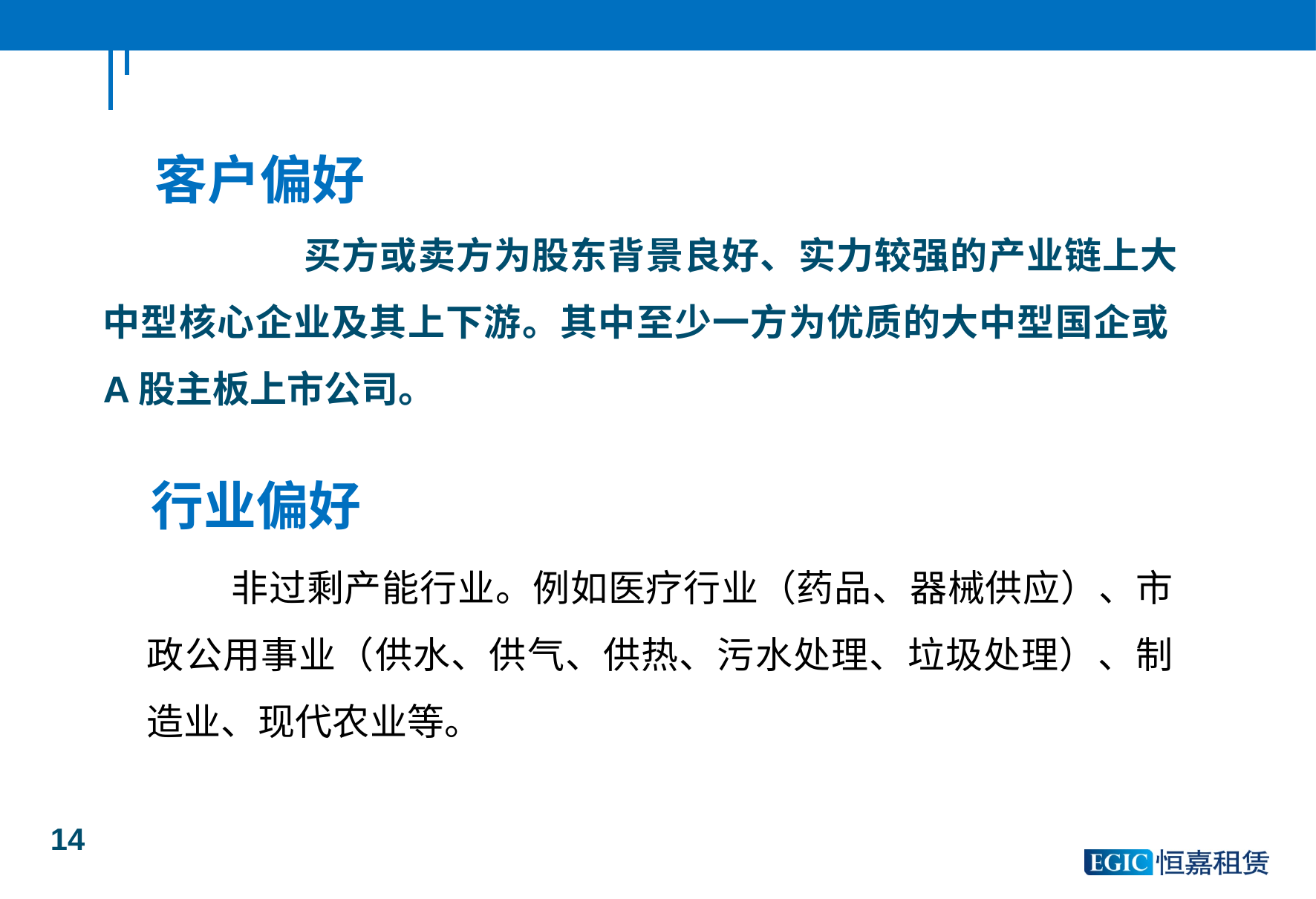

客户偏好
     	        买方或卖方为股东背景良好、实力较强的产业链上大中型核心企业及其上下游。其中至少一方为优质的大中型国企或A股主板上市公司。
行业偏好
     	        非过剩产能行业。例如医疗行业（药品、器械供应）、市政公用事业（供水、供气、供热、污水处理、垃圾处理）、制造业、现代农业等。
14